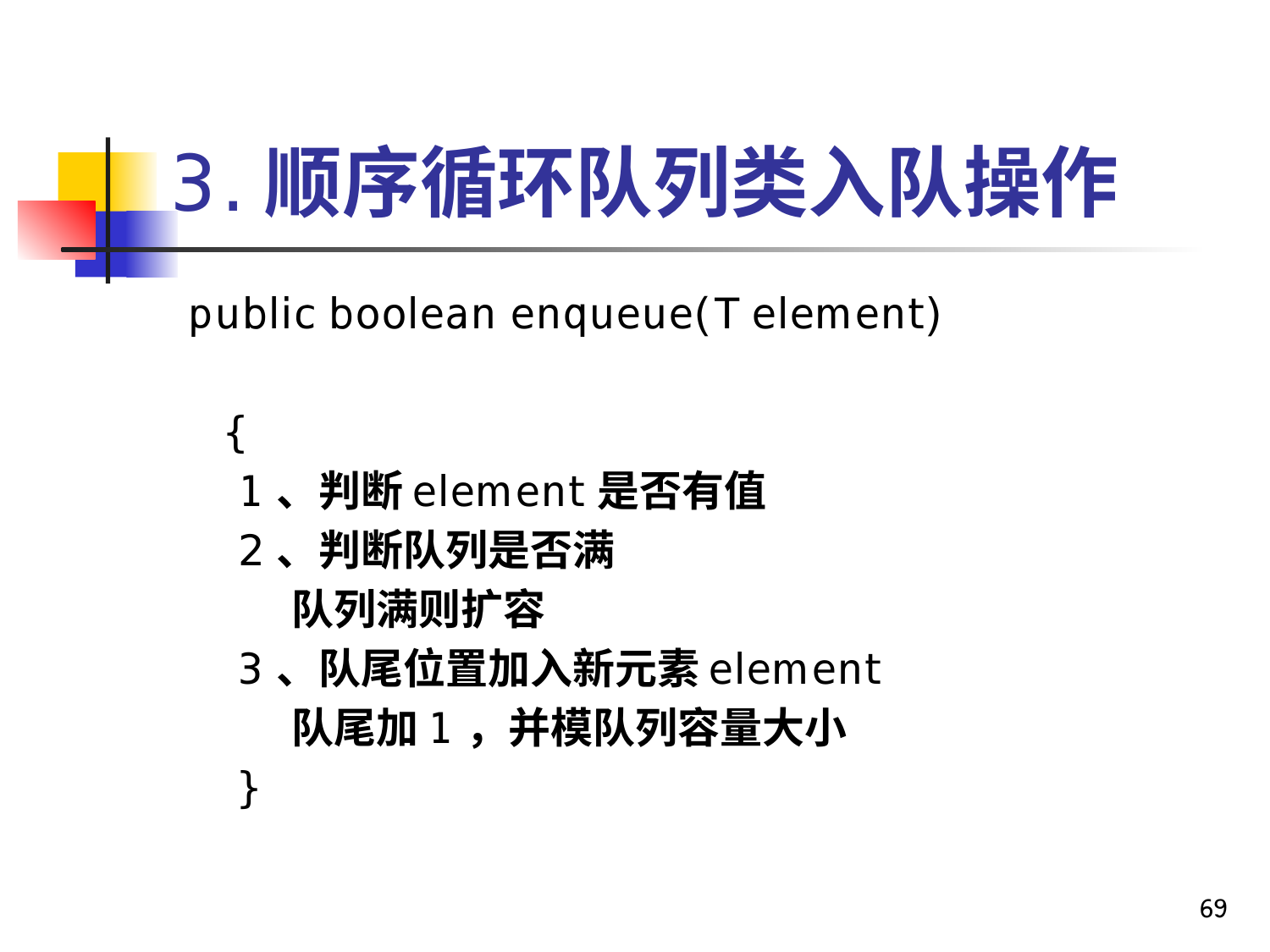

# 3.顺序循环队列类入队操作
 public boolean enqueue(T element)

    {
     1、判断element是否有值
     2、判断队列是否满
           队列满则扩容
     3、队尾位置加入新元素element
           队尾加1，并模队列容量大小
     }
69